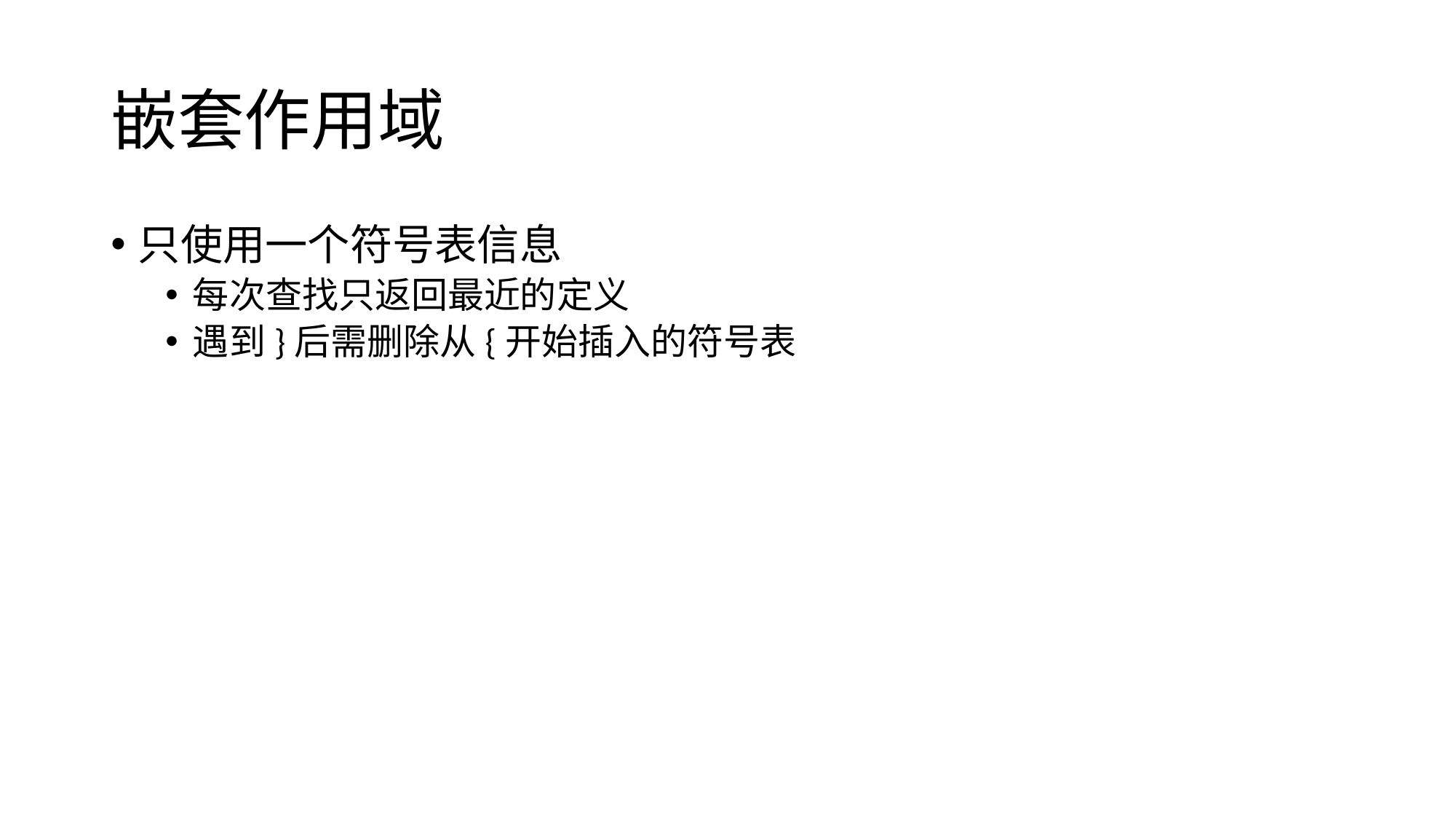

# 嵌套作用域
只使用一个符号表信息
每次查找只返回最近的定义
遇到}后需删除从{开始插入的符号表